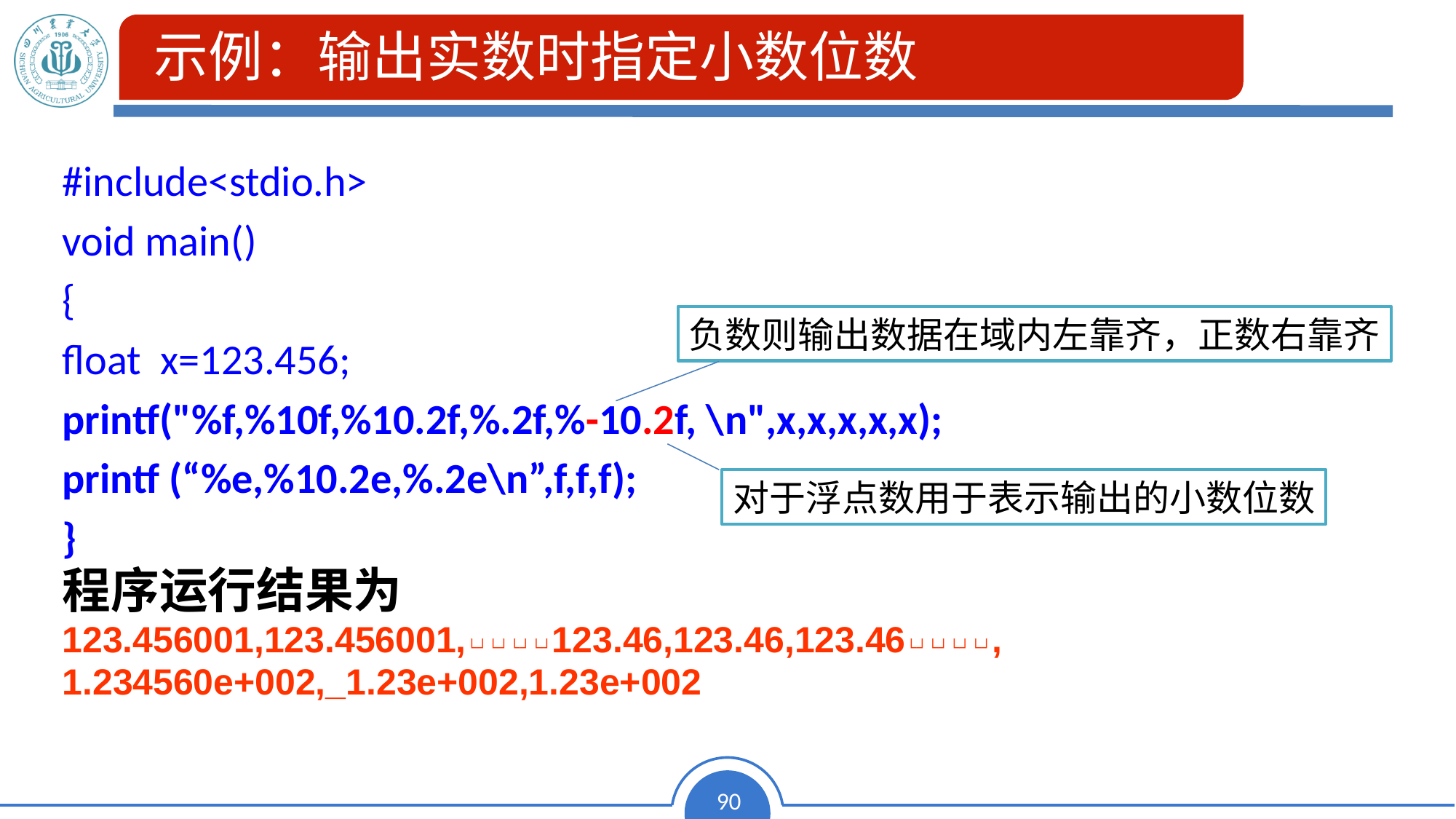

示例：输出实数时指定小数位数
#include<stdio.h>
void main()
{
float  x=123.456;
printf("%f,%10f,%10.2f,%.2f,%-10.2f, \n",x,x,x,x,x);
printf (“%e,%10.2e,%.2e\n”,f,f,f);
}
程序运行结果为
123.456001,123.456001,└┘└┘└┘└┘123.46,123.46,123.46└┘└┘└┘└┘,
1.234560e+002,_1.23e+002,1.23e+002

负数则输出数据在域内左靠齐，正数右靠齐
对于浮点数用于表示输出的小数位数